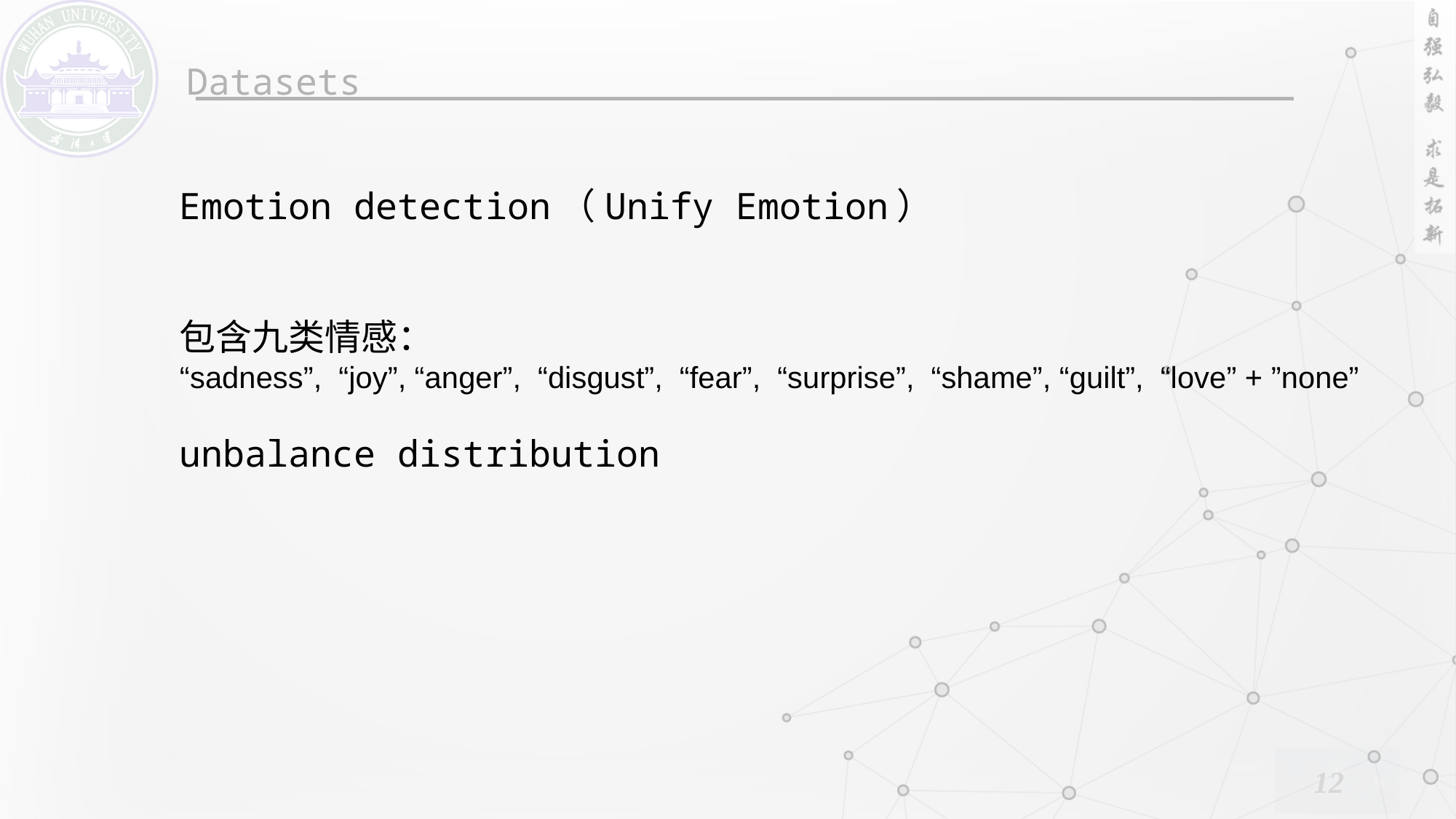

Emotion detection（Unify Emotion）

包含九类情感：
“sadness”,  “joy”, “anger”,  “disgust”,  “fear”,  “surprise”,  “shame”, “guilt”,  “love” + ”none”

unbalance distribution
12